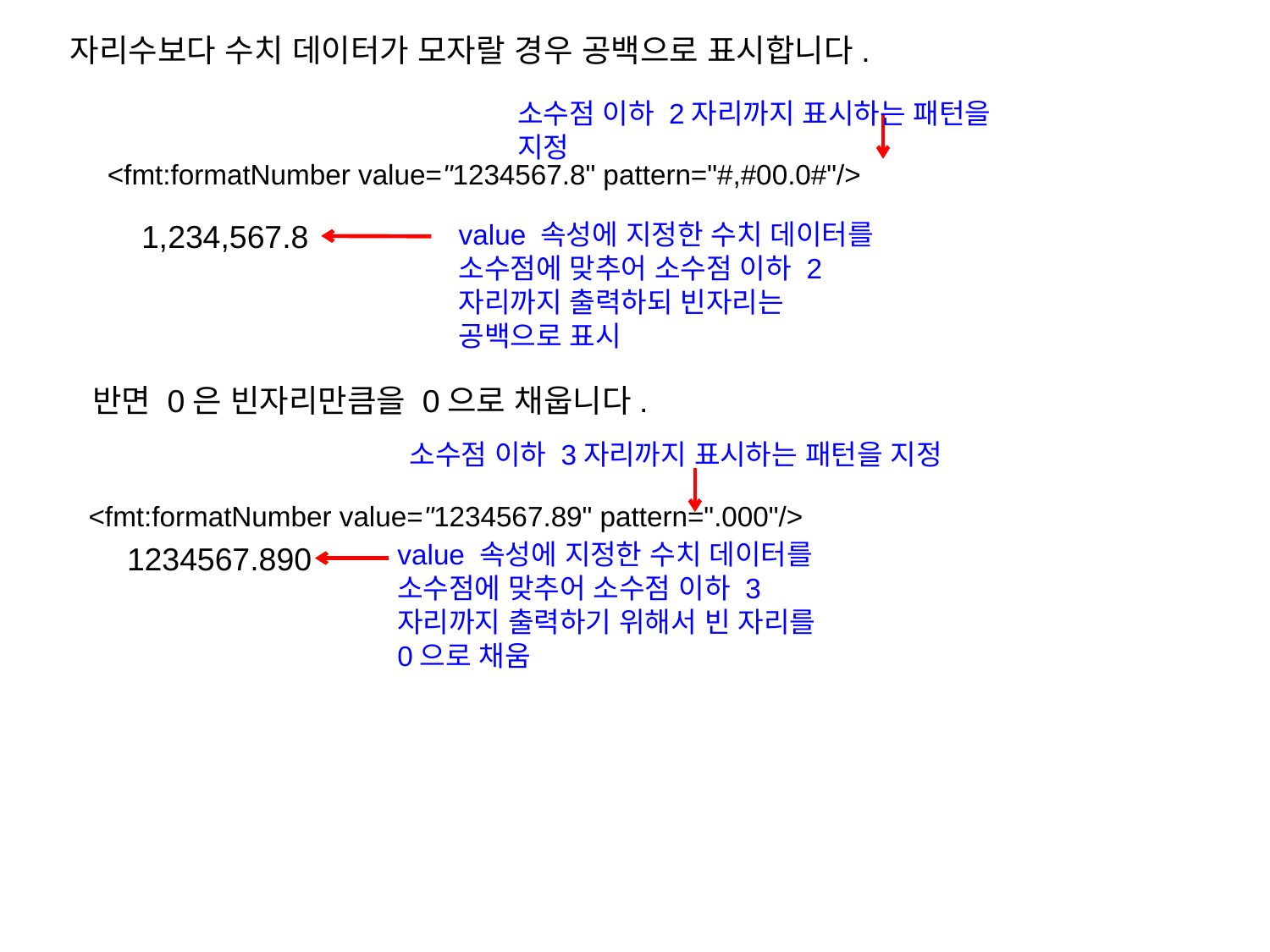

자리수보다 수치 데이터가 모자랄 경우 공백으로 표시합니다.
소수점 이하 2자리까지 표시하는 패턴을 지정
<fmt:formatNumber value="1234567.8" pattern="#,#00.0#"/>
1,234,567.8
value 속성에 지정한 수치 데이터를
소수점에 맞추어 소수점 이하 2자리까지 출력하되 빈자리는 공백으로 표시
반면 0은 빈자리만큼을 0으로 채웁니다.
소수점 이하 3자리까지 표시하는 패턴을 지정
<fmt:formatNumber value="1234567.89" pattern=".000"/>
value 속성에 지정한 수치 데이터를
소수점에 맞추어 소수점 이하 3자리까지 출력하기 위해서 빈 자리를 0으로 채움
1234567.890